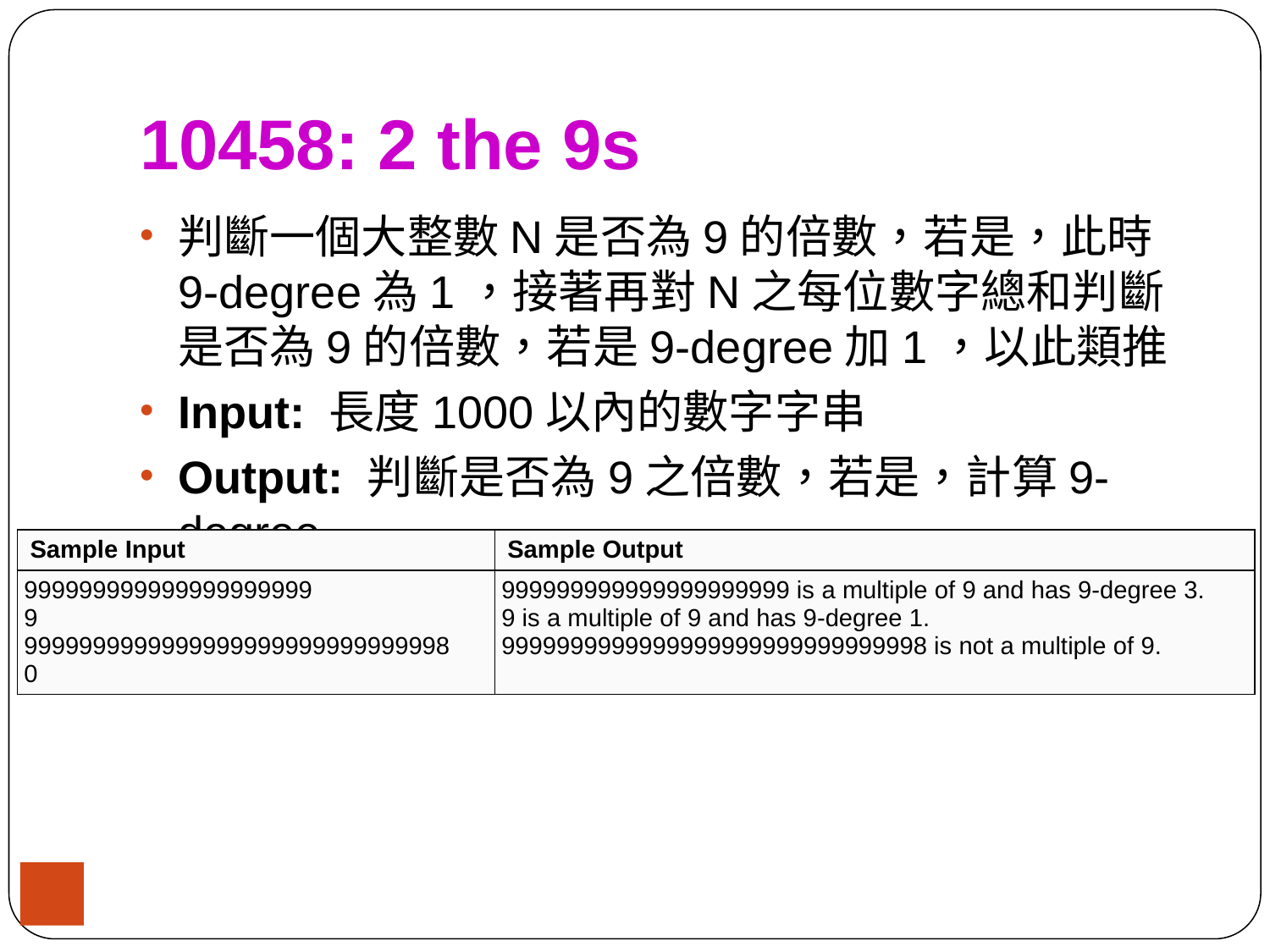

# 10458: 2 the 9s
判斷一個大整數N是否為9的倍數，若是，此時9-degree為1，接著再對N之每位數字總和判斷是否為9的倍數，若是9-degree加1，以此類推
Input: 長度1000以內的數字字串
Output: 判斷是否為9之倍數，若是，計算9-degree
| Sample Input | Sample Output |
| --- | --- |
| 999999999999999999999 9 9999999999999999999999999999998 0 | 999999999999999999999 is a multiple of 9 and has 9-degree 3. 9 is a multiple of 9 and has 9-degree 1. 9999999999999999999999999999998 is not a multiple of 9. |